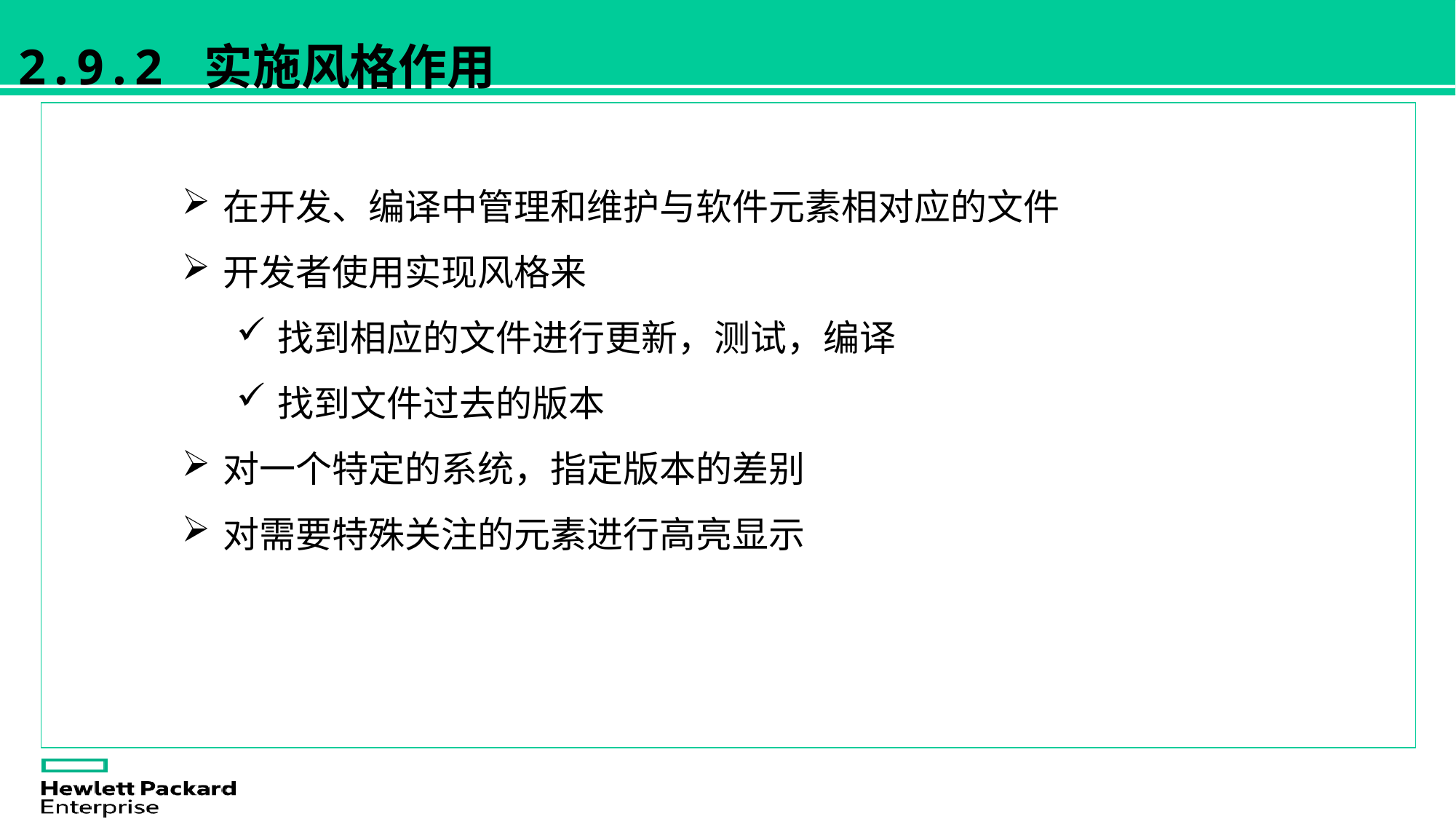

2.9.2 实施风格作用

在开发、编译中管理和维护与软件元素相对应的文件
开发者使用实现风格来
找到相应的文件进行更新，测试，编译
找到文件过去的版本
对一个特定的系统，指定版本的差别
对需要特殊关注的元素进行高亮显示